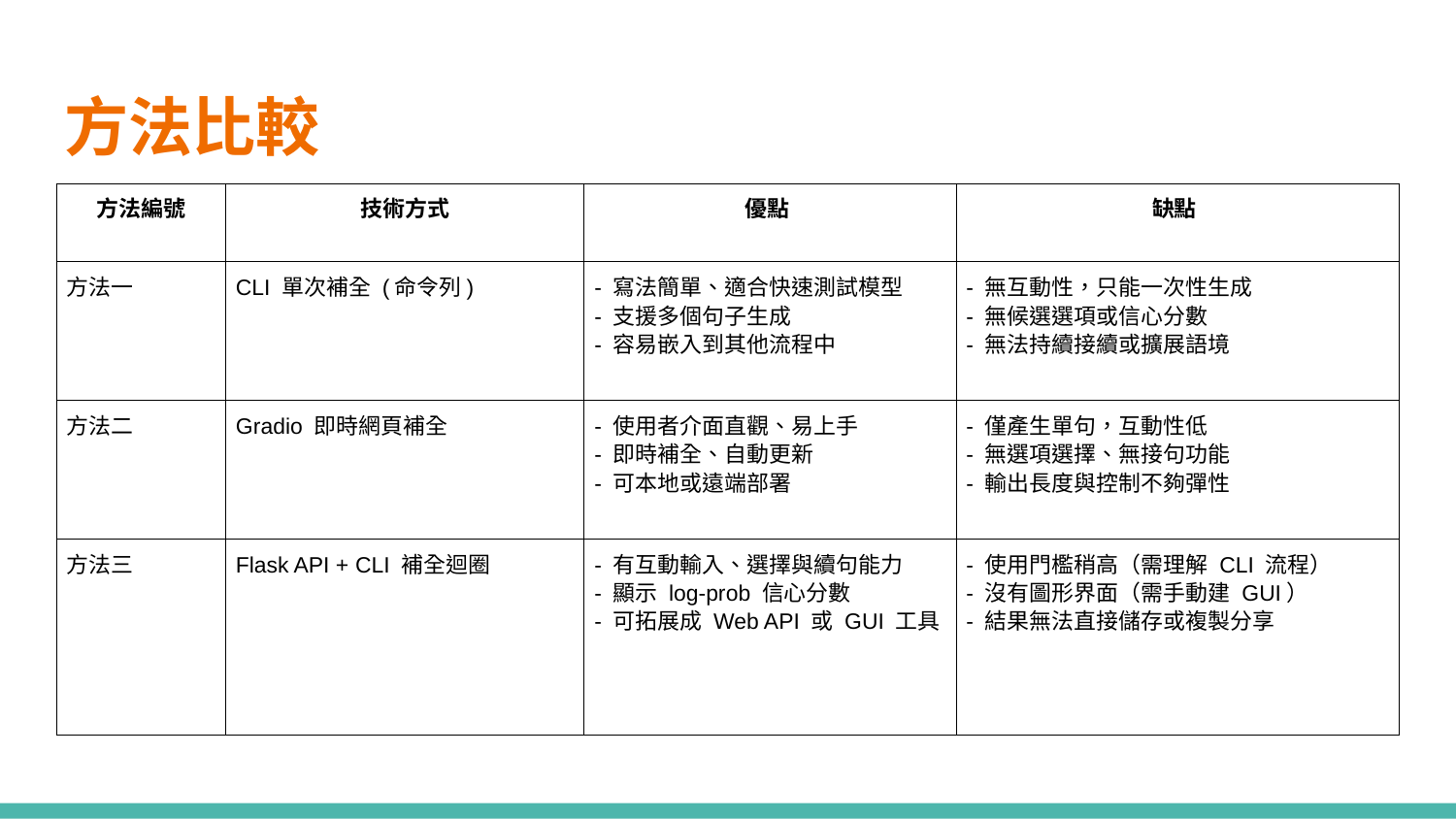

# 方法比較
| 方法編號 | 技術方式 | 優點 | 缺點 |
| --- | --- | --- | --- |
| 方法一 | CLI 單次補全 (命令列) | - 寫法簡單、適合快速測試模型 - 支援多個句子生成 - 容易嵌入到其他流程中 | - 無互動性，只能一次性生成 - 無候選選項或信心分數 - 無法持續接續或擴展語境 |
| 方法二 | Gradio 即時網頁補全 | - 使用者介面直觀、易上手 - 即時補全、自動更新 - 可本地或遠端部署 | - 僅產生單句，互動性低 - 無選項選擇、無接句功能 - 輸出長度與控制不夠彈性 |
| 方法三 | Flask API + CLI 補全迴圈 | - 有互動輸入、選擇與續句能力 - 顯示 log-prob 信心分數 - 可拓展成 Web API 或 GUI 工具 | - 使用門檻稍高（需理解 CLI 流程） - 沒有圖形界面（需手動建 GUI） - 結果無法直接儲存或複製分享 |